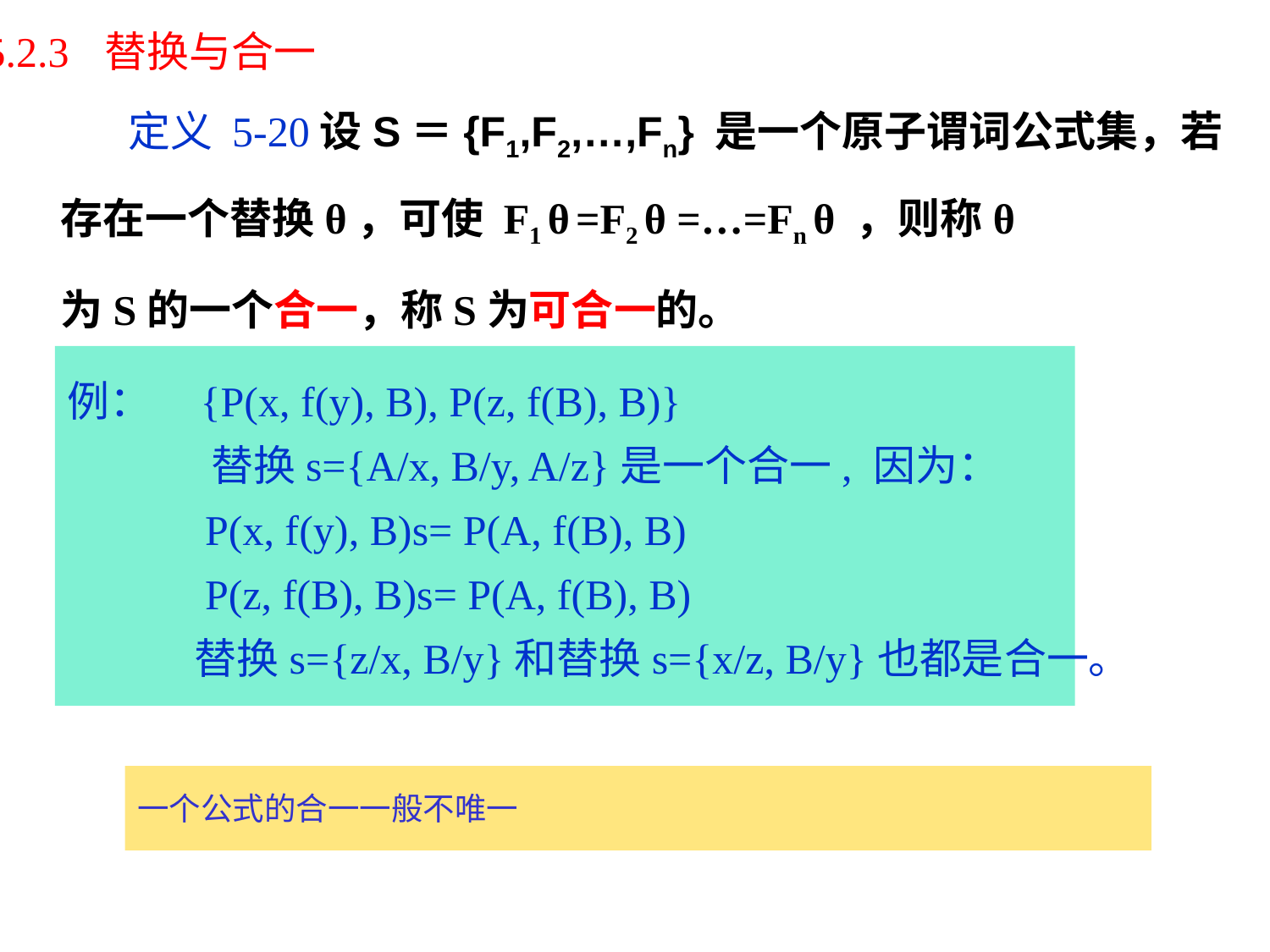

5.2.3 替换与合一
      定义 5-20设S＝{F1,F2,…,Fn} 是一个原子谓词公式集，若存在一个替换θ，可使 F1 θ =F2 θ =…=Fn θ ，则称θ
为S的一个合一，称S为可合一的。

例：    {P(x, f(y), B), P(z, f(B), B)}
              替换s={A/x, B/y, A/z}是一个合一, 因为：
	 P(x, f(y), B)s= P(A, f(B), B)
	 P(z, f(B), B)s= P(A, f(B), B)
	替换s={z/x, B/y}和替换s={x/z, B/y}也都是合一。
一个公式的合一一般不唯一